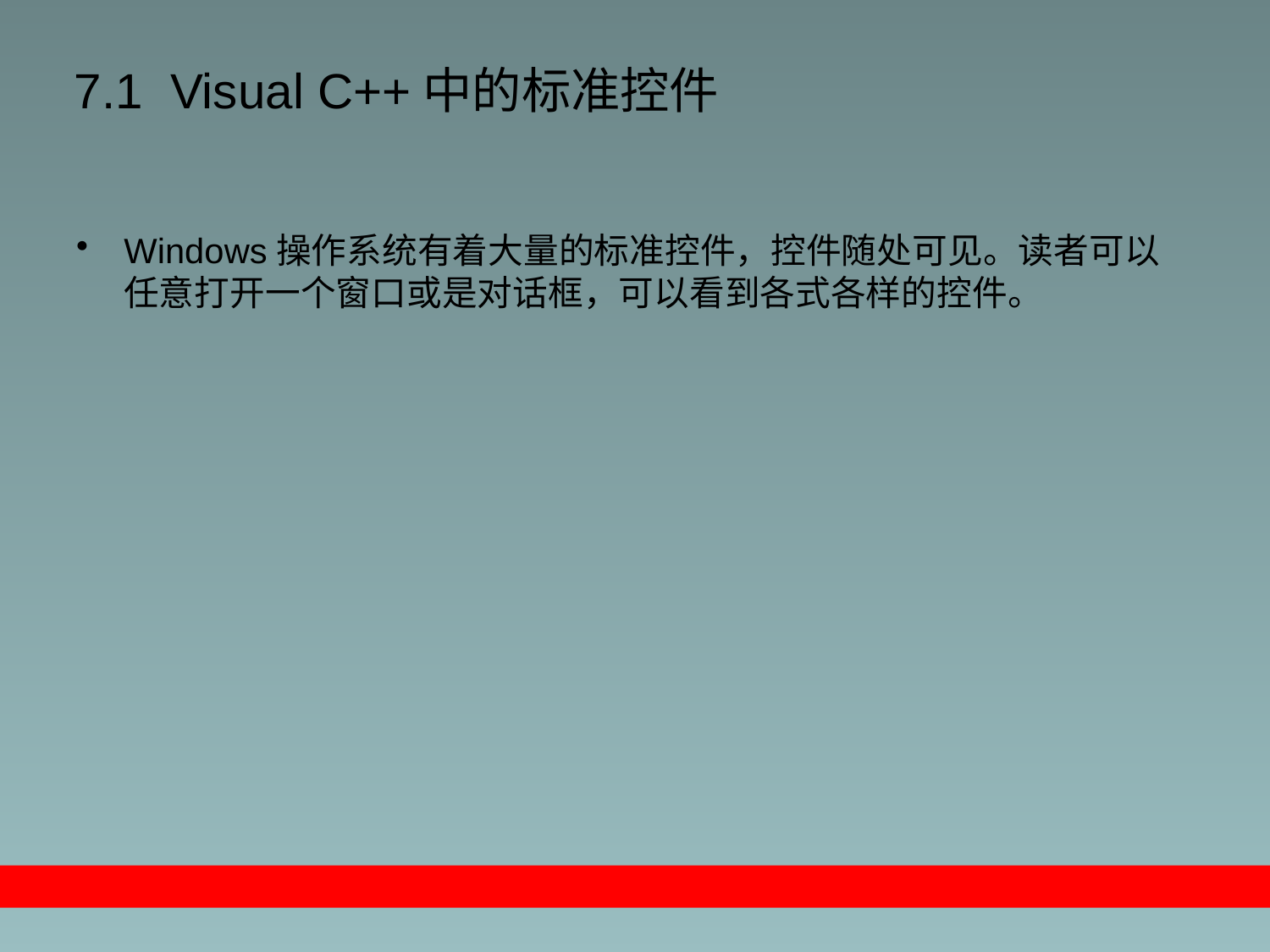

# 7.1  Visual C++中的标准控件
Windows操作系统有着大量的标准控件，控件随处可见。读者可以任意打开一个窗口或是对话框，可以看到各式各样的控件。